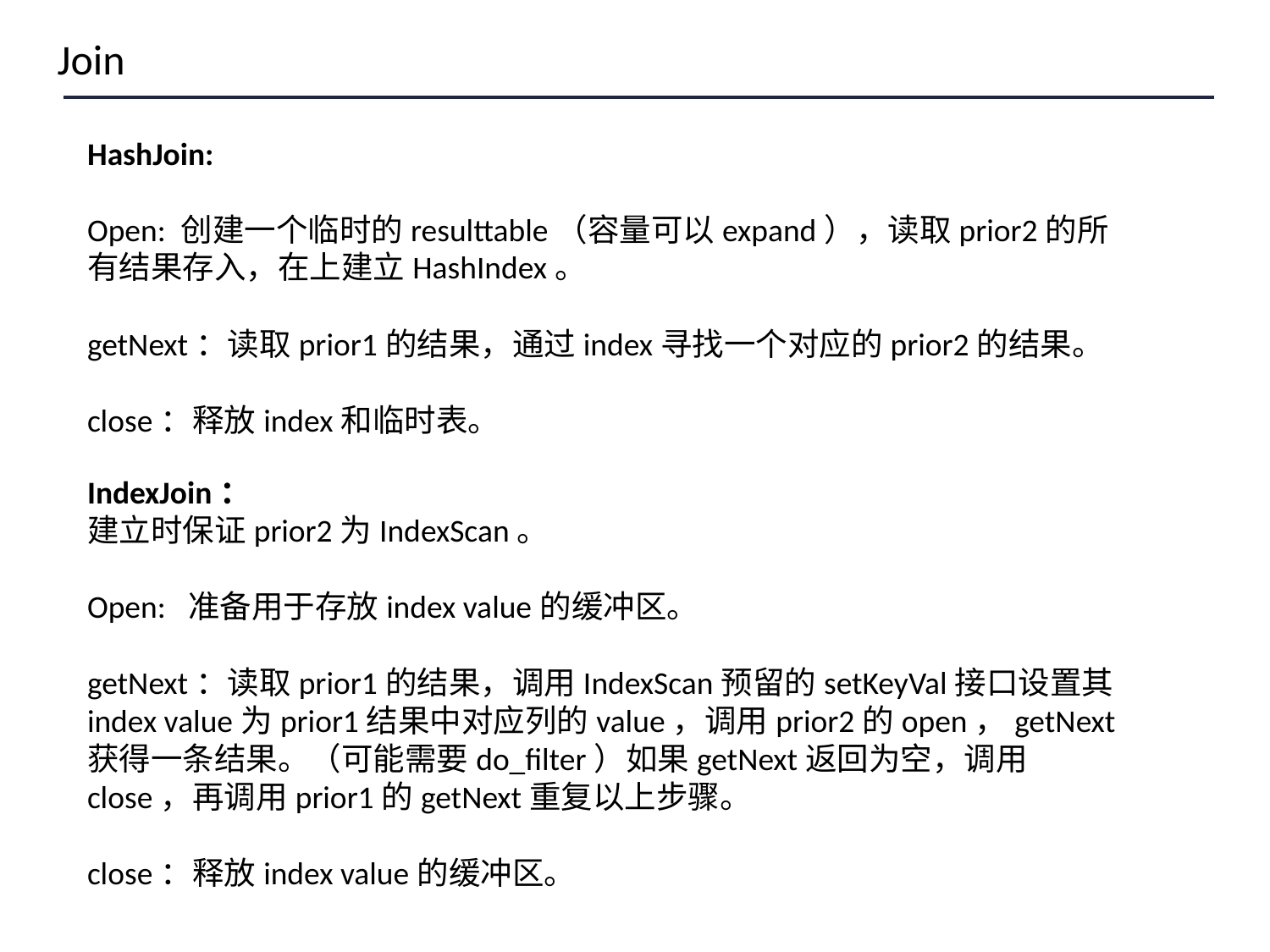

Join
HashJoin:

Open: 创建一个临时的resulttable（容量可以expand），读取prior2的所有结果存入，在上建立HashIndex。

getNext：读取prior1的结果，通过index寻找一个对应的prior2的结果。

close：释放index和临时表。
IndexJoin：
建立时保证prior2为IndexScan。

Open:  准备用于存放index value的缓冲区。

getNext：读取prior1的结果，调用IndexScan预留的setKeyVal接口设置其index value为prior1结果中对应列的value，调用prior2的open，getNext获得一条结果。（可能需要do_filter）如果getNext返回为空，调用close，再调用prior1的getNext重复以上步骤。

close：释放index value的缓冲区。